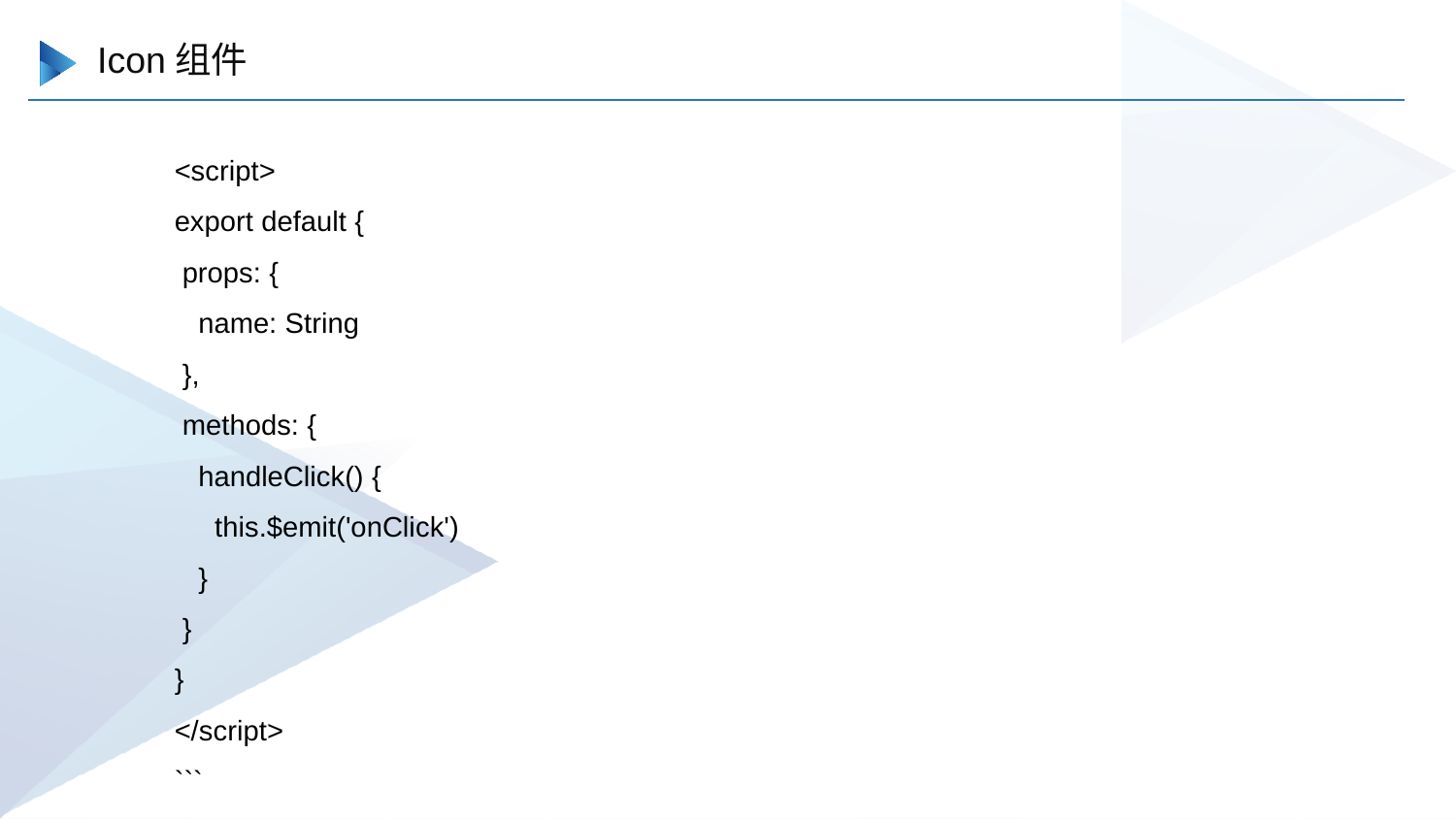

Icon组件
<script>
export default {
 props: {
   name: String
 },
 methods: {
   handleClick() {
     this.$emit('onClick')
   }
 }
}
</script>
```